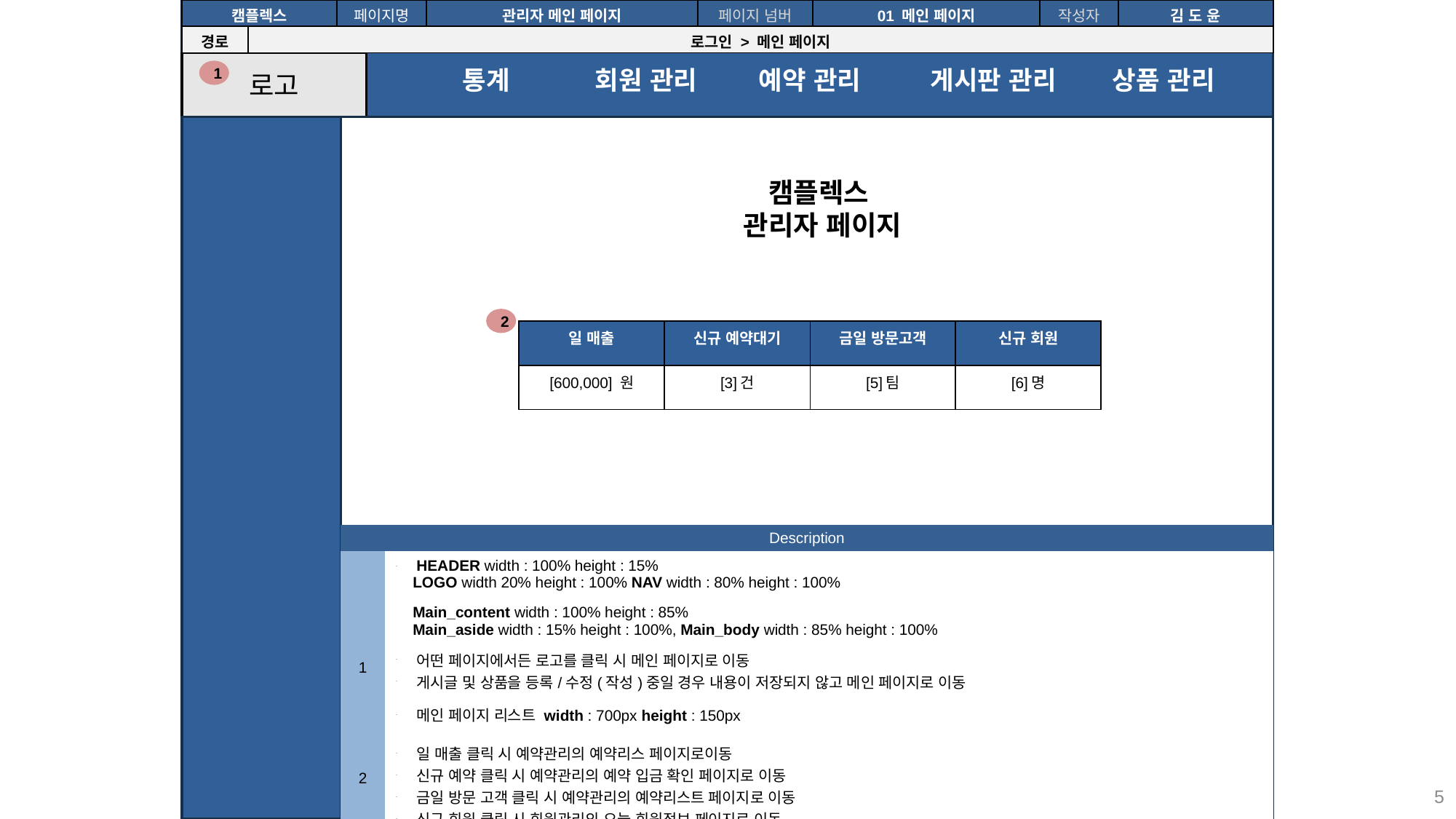

| 캠플렉스 |  | 페이지명 | 관리자 메인 페이지 | 페이지 넘버 | 01 메인 페이지 | 작성자 | 김 도 윤 |
| --- | --- | --- | --- | --- | --- | --- | --- |
| 경로 | 로그인 > 메인 페이지 |  |  |  |  |  |  |

`
로고
통계
회원 관리
예약 관리
게시판 관리
상품 관리
1

캠플렉스
관리자 페이지
2
| 일 매출 | 신규 예약대기 | 금일 방문고객 | 신규 회원 |
| --- | --- | --- | --- |
| [600,000] 원 | [3]건 | [5]팀 | [6]명 |
| Description |  |
| --- | --- |
|  | HEADER width : 100% height : 15% LOGO width 20% height : 100% NAV width : 80% height : 100% |
|  | Main\_content width : 100% height : 85% Main\_aside width : 15% height : 100%, Main\_body width : 85% height : 100% |
| 1 | 어떤 페이지에서든 로고를 클릭 시 메인 페이지로 이동 게시글 및 상품을 등록/수정(작성)중일 경우 내용이 저장되지 않고 메인 페이지로 이동 |
|  | 메인 페이지 리스트 width : 700px height : 150px |
| 2 | 일 매출 클릭 시 예약관리의 예약리스 페이지로이동 신규 예약 클릭 시 예약관리의 예약 입금 확인 페이지로 이동 금일 방문 고객 클릭 시 예약관리의 예약리스트 페이지로 이동 신규 회원 클릭 시 회원관리의 오늘 회원정보 페이지로 이동 |
5